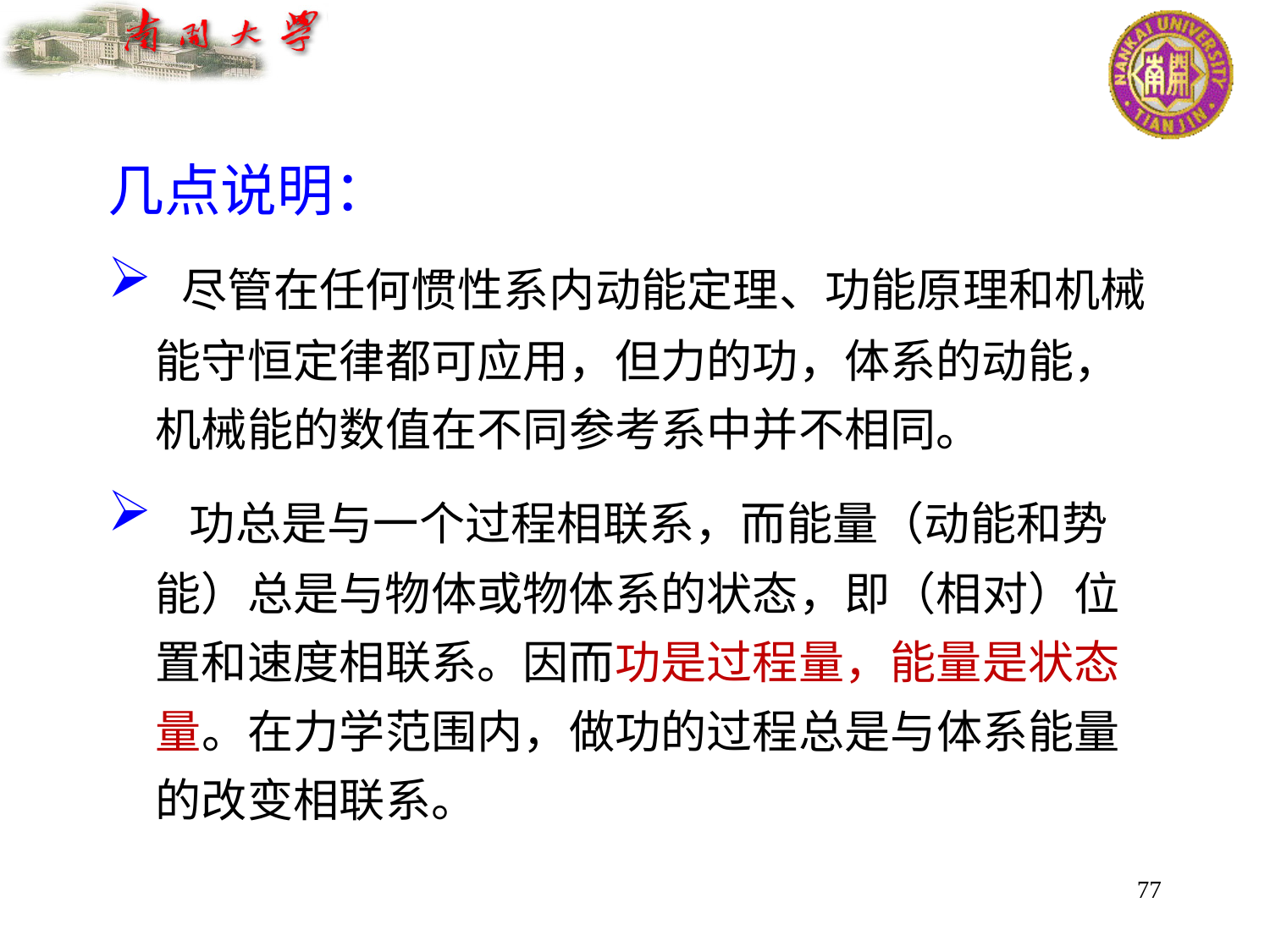

几点说明：
 尽管在任何惯性系内动能定理、功能原理和机械能守恒定律都可应用，但力的功，体系的动能，机械能的数值在不同参考系中并不相同。
  功总是与一个过程相联系，而能量（动能和势能）总是与物体或物体系的状态，即（相对）位置和速度相联系。因而功是过程量，能量是状态量。在力学范围内，做功的过程总是与体系能量的改变相联系。
77